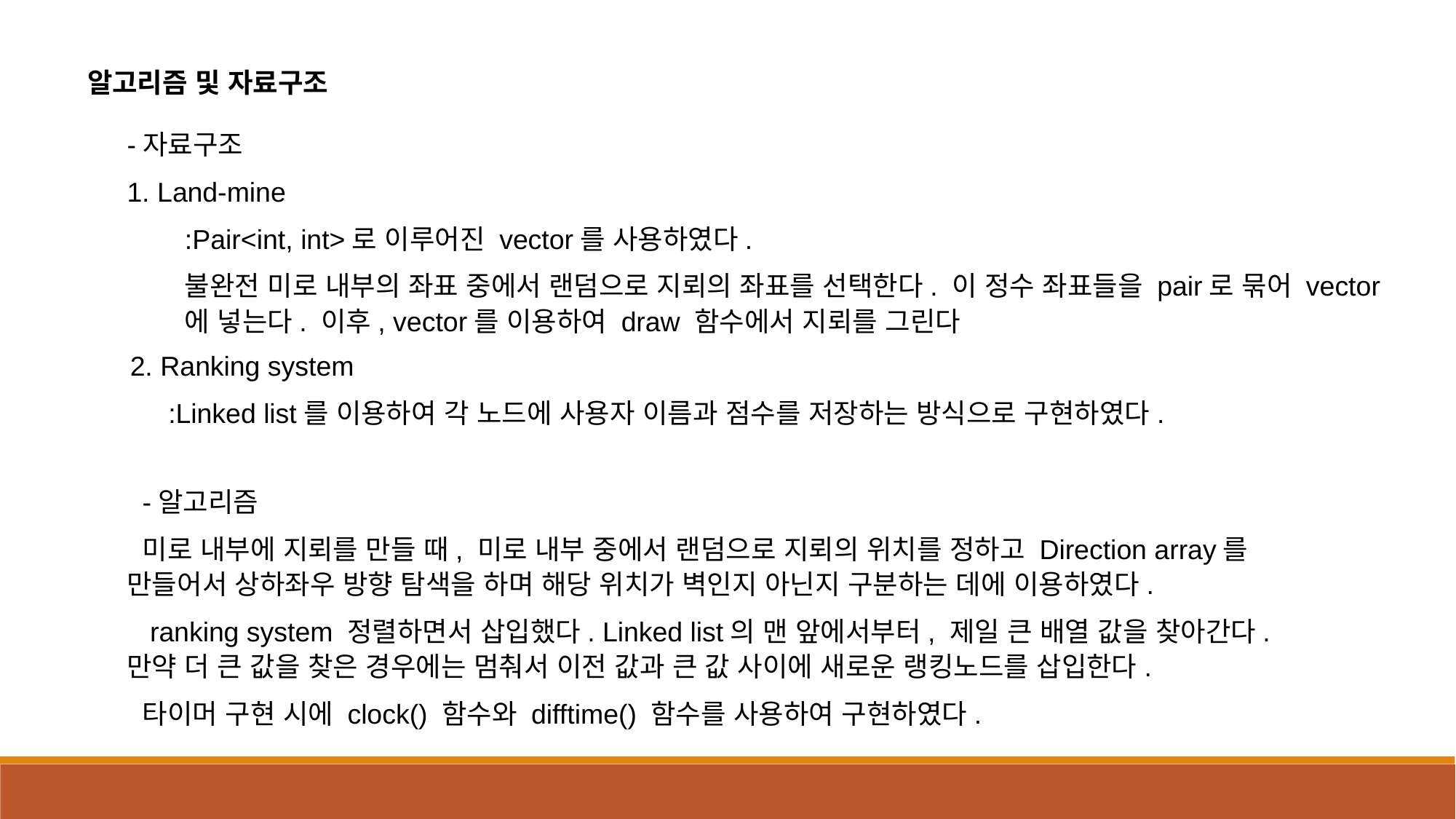

알고리즘 및 자료구조
-자료구조
1. Land-mine
:Pair<int, int>로 이루어진 vector를 사용하였다.
불완전 미로 내부의 좌표 중에서 랜덤으로 지뢰의 좌표를 선택한다. 이 정수 좌표들을 pair로 묶어 vector에 넣는다. 이후, vector를 이용하여 draw 함수에서 지뢰를 그린다
2. Ranking system
     :Linked list를 이용하여 각 노드에 사용자 이름과 점수를 저장하는 방식으로 구현하였다.
-알고리즘
미로 내부에 지뢰를 만들 때, 미로 내부 중에서 랜덤으로 지뢰의 위치를 정하고 Direction array를 만들어서 상하좌우 방향 탐색을 하며 해당 위치가 벽인지 아닌지 구분하는 데에 이용하였다.
 ranking system 정렬하면서 삽입했다. Linked list의 맨 앞에서부터, 제일 큰 배열 값을 찾아간다. 만약 더 큰 값을 찾은 경우에는 멈춰서 이전 값과 큰 값 사이에 새로운 랭킹노드를 삽입한다.
타이머 구현 시에 clock() 함수와 difftime() 함수를 사용하여 구현하였다.